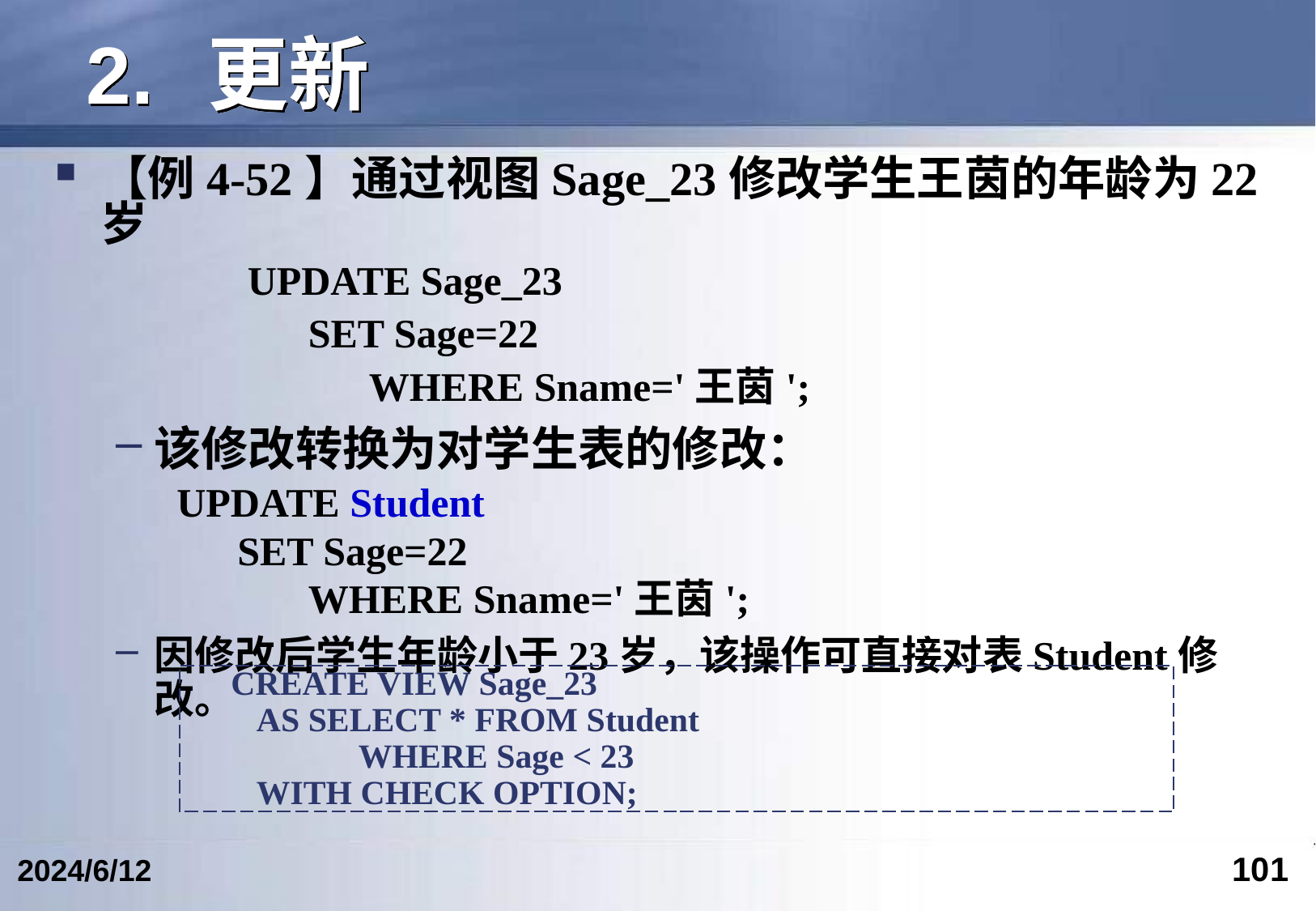

# 2.	更新
【例4-52】通过视图Sage_23修改学生王茵的年龄为22岁
                   UPDATE Sage_23
             SET Sage=22
                   WHERE Sname='王茵';
该修改转换为对学生表的修改：
UPDATE Student
      SET Sage=22
             WHERE Sname='王茵';
因修改后学生年龄小于23岁，该操作可直接对表Student修改。
CREATE VIEW Sage_23
   AS SELECT * FROM Student
               WHERE Sage < 23
   WITH CHECK OPTION;
101
2024/6/12